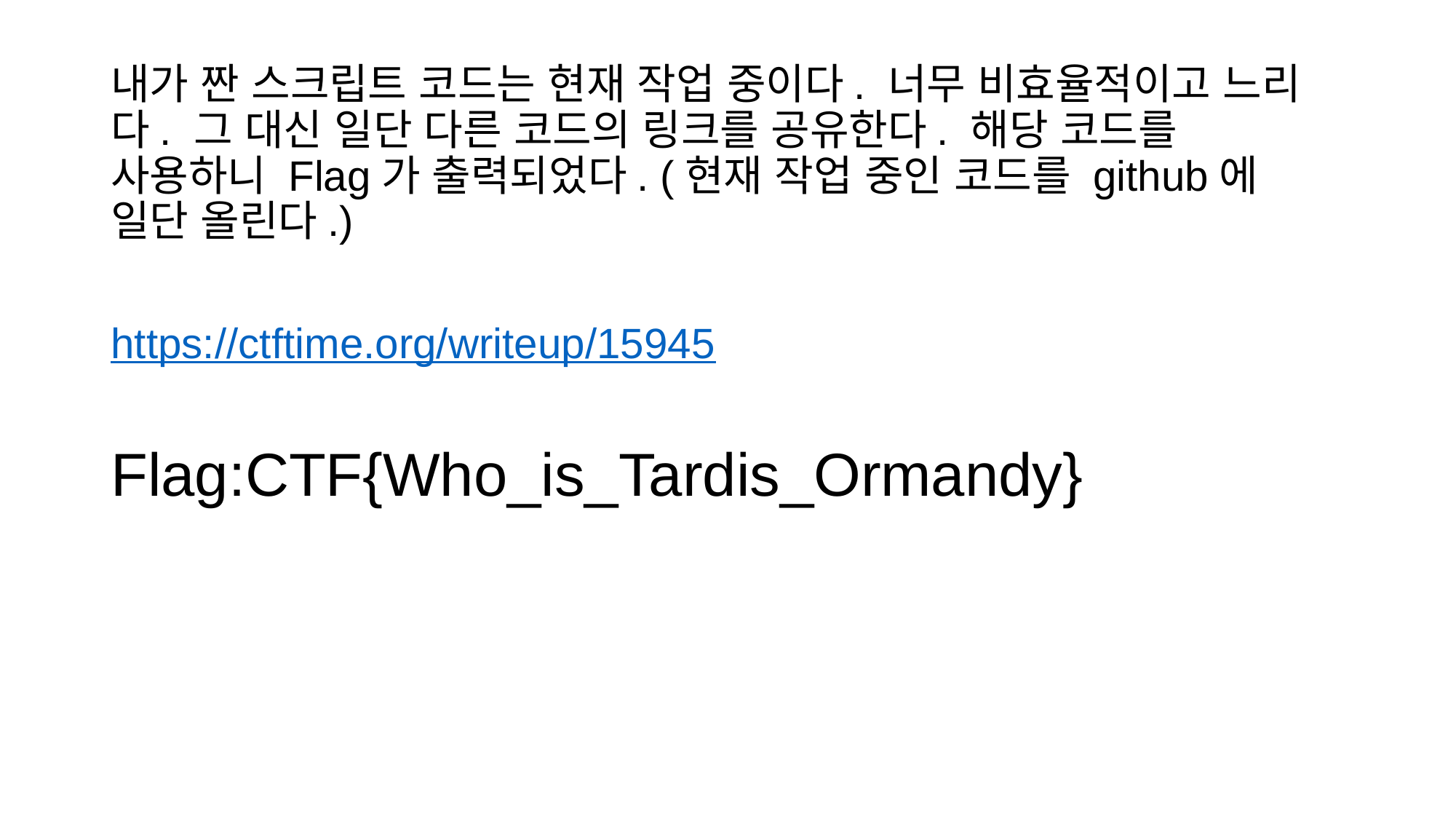

내가 짠 스크립트 코드는 현재 작업 중이다. 너무 비효율적이고 느리다. 그 대신 일단 다른 코드의 링크를 공유한다. 해당 코드를 사용하니 Flag가 출력되었다. (현재 작업 중인 코드를 github에 일단 올린다.)

https://ctftime.org/writeup/15945

Flag:CTF{Who_is_Tardis_Ormandy}